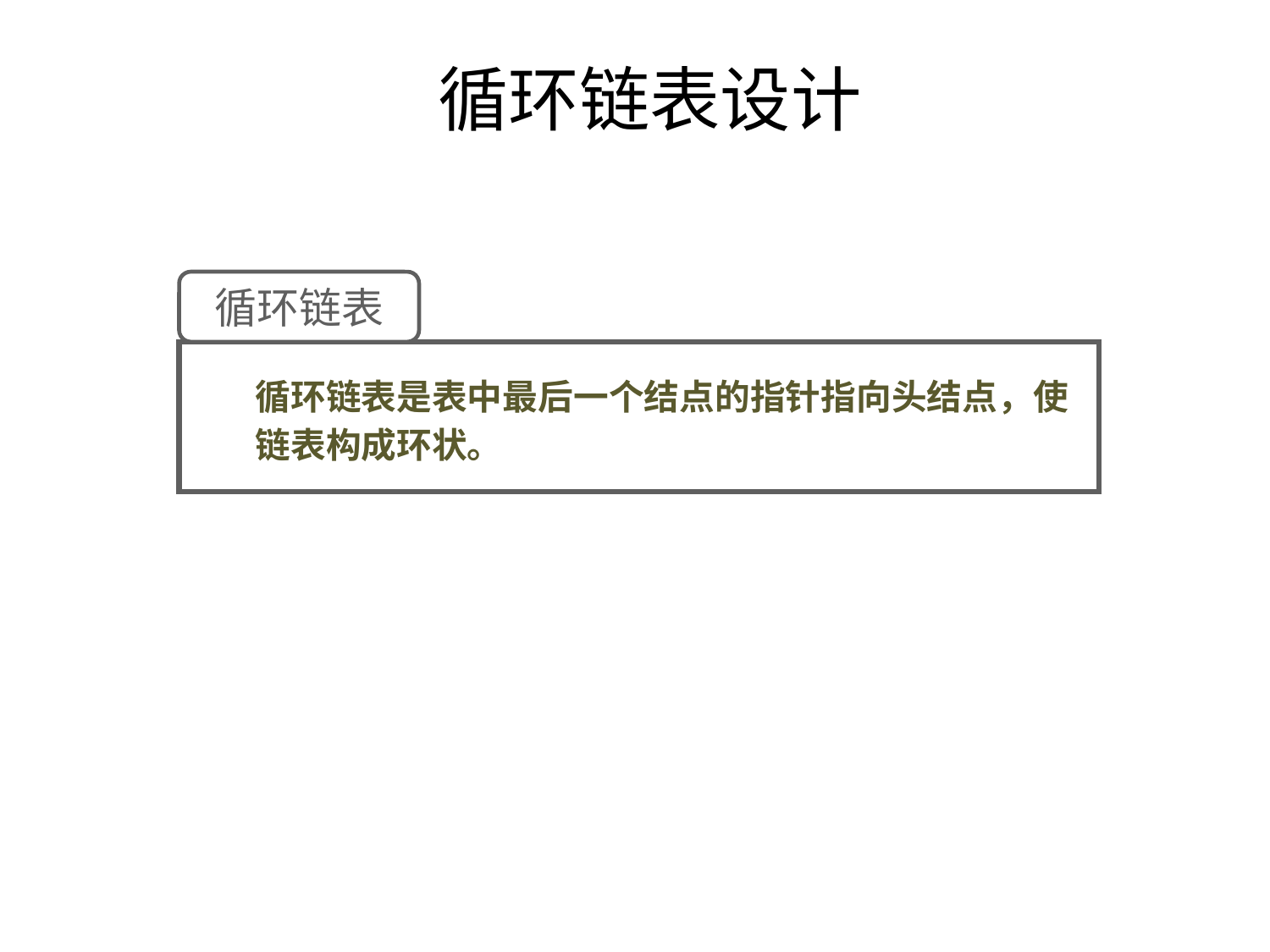

# 循环链表设计
循环链表
循环链表是表中最后一个结点的指针指向头结点，使链表构成环状。
152